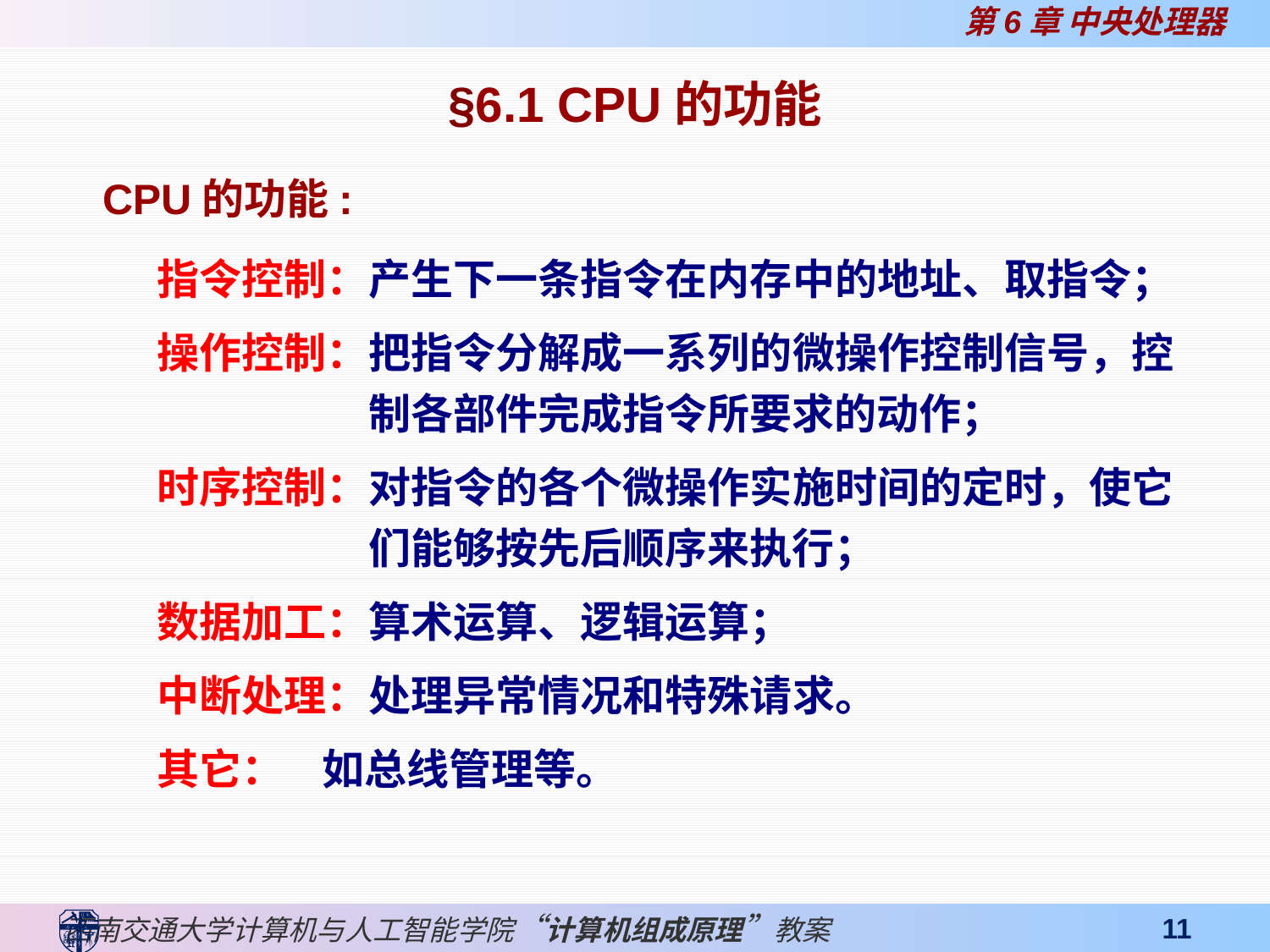

§6.1 CPU的功能
CPU的功能:
指令控制：产生下一条指令在内存中的地址、取指令；
操作控制：把指令分解成一系列的微操作控制信号，控制各部件完成指令所要求的动作；
时序控制：对指令的各个微操作实施时间的定时，使它们能够按先后顺序来执行；
数据加工：算术运算、逻辑运算；
中断处理：处理异常情况和特殊请求。
其它：    如总线管理等。